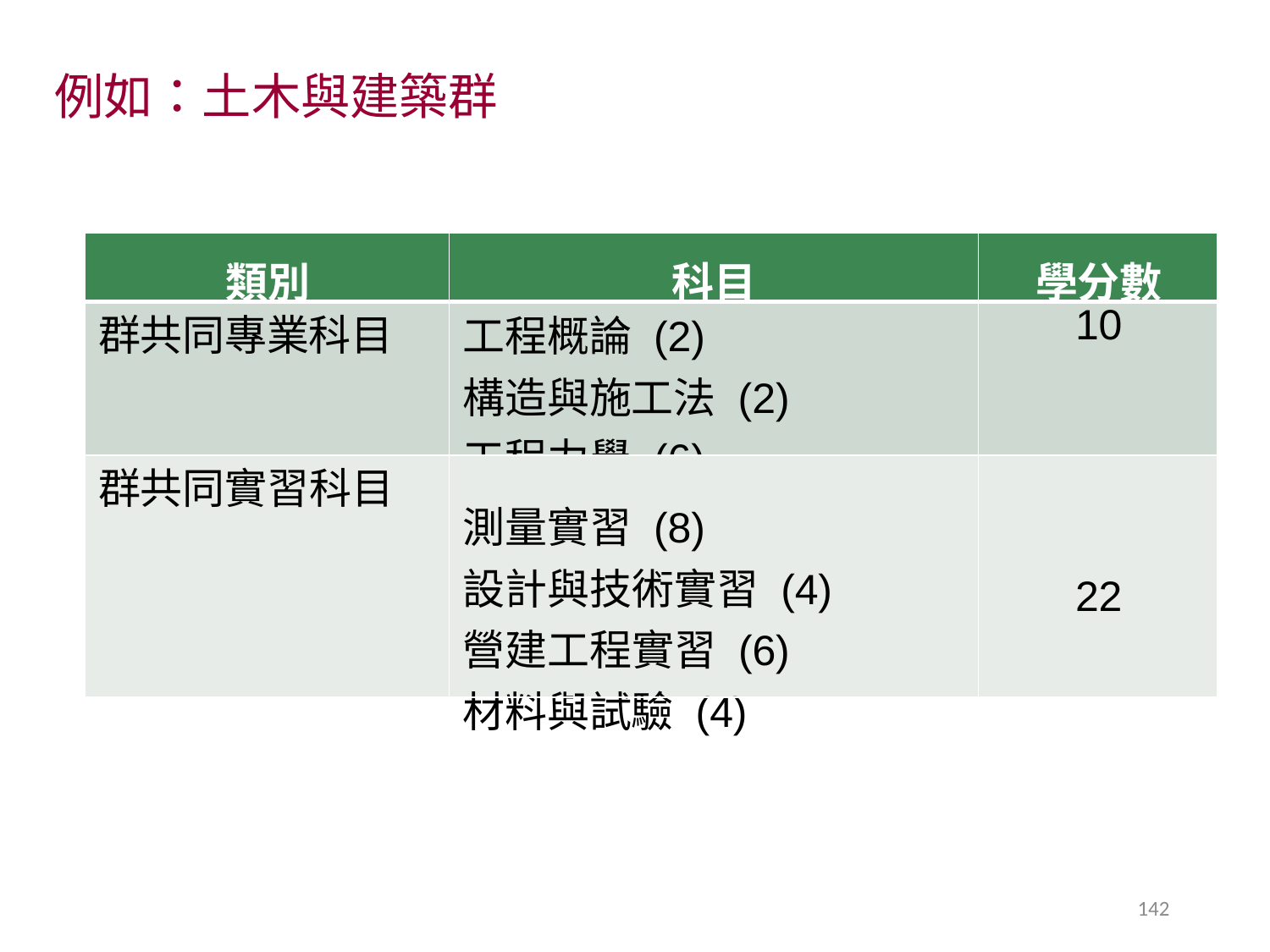

# 例如：土木與建築群
| 類別 | 科目 | 學分數 |
| --- | --- | --- |
| 群共同專業科目 | 工程概論 (2) 構造與施工法 (2) 工程力學 (6) | 10 |
| 群共同實習科目 | 測量實習 (8) 設計與技術實習 (4) 營建工程實習 (6) 材料與試驗 (4) | 22 |
142